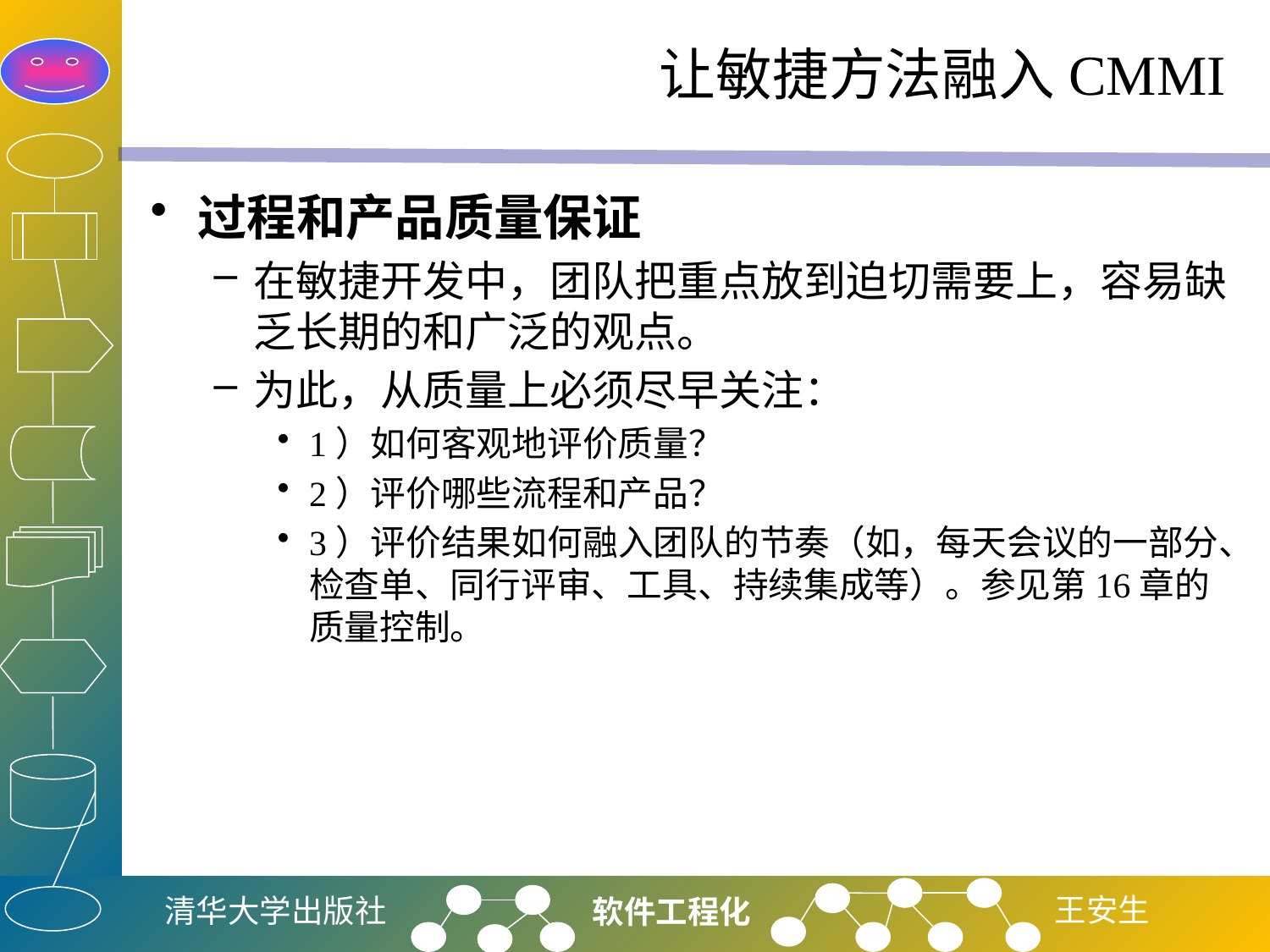

# 让敏捷方法融入CMMI
过程和产品质量保证
在敏捷开发中，团队把重点放到迫切需要上，容易缺乏长期的和广泛的观点。
为此，从质量上必须尽早关注：
1）如何客观地评价质量？
2）评价哪些流程和产品？
3）评价结果如何融入团队的节奏（如，每天会议的一部分、检查单、同行评审、工具、持续集成等）。参见第16章的质量控制。